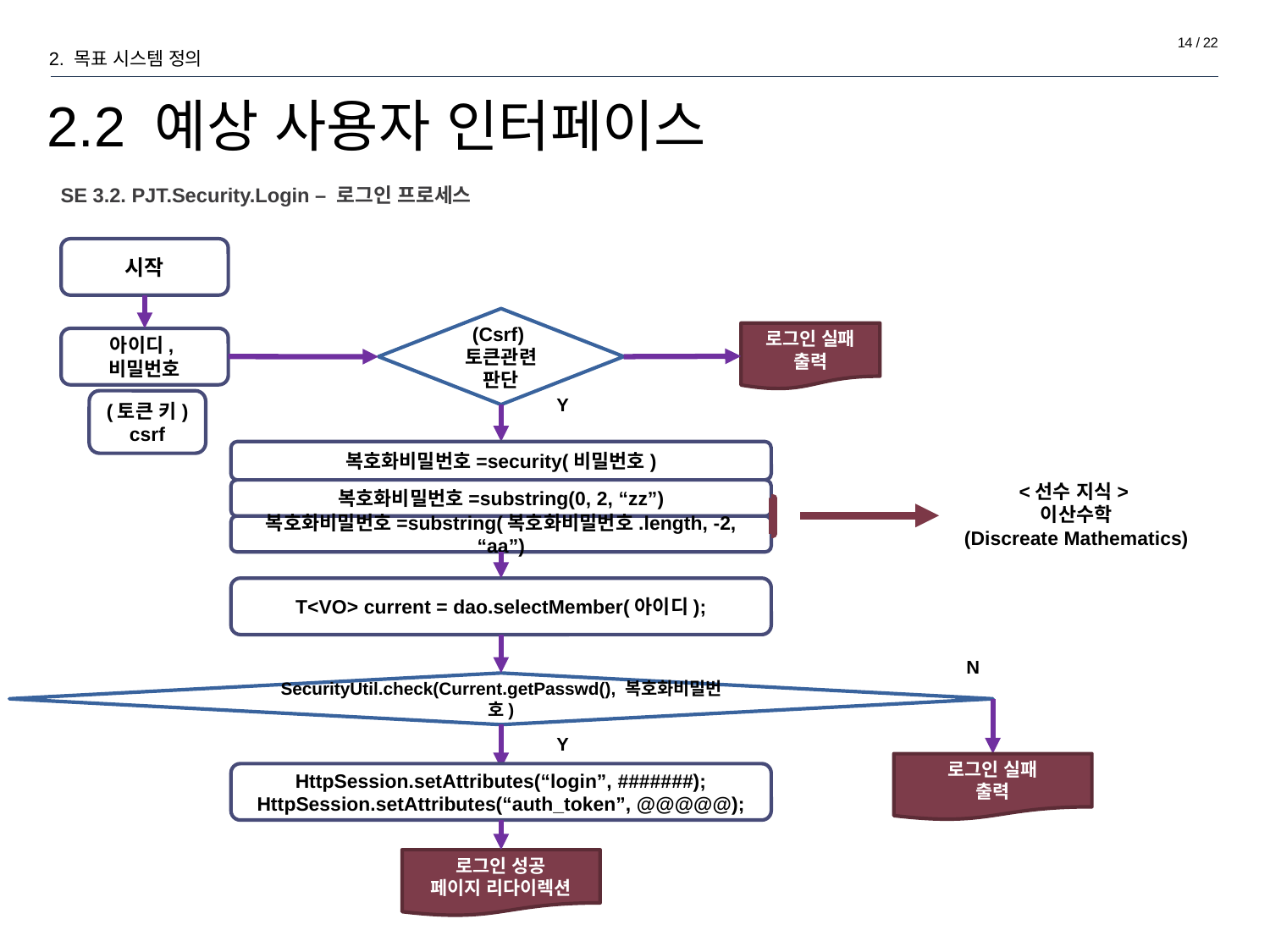

2. 목표 시스템 정의
14 / 22
# 2.2 예상 사용자 인터페이스
SE 3.2. PJT.Security.Login – 로그인 프로세스
시작
(Csrf)
토큰관련
판단
로그인 실패
출력
아이디,
비밀번호
Y
(토큰 키)
csrf
복호화비밀번호=security(비밀번호)
<선수 지식>
이산수학
(Discreate Mathematics)
복호화비밀번호=substring(0, 2, “zz”)
복호화비밀번호=substring(복호화비밀번호.length, -2, “aa”)
T<VO> current = dao.selectMember(아이디);
N
SecurityUtil.check(Current.getPasswd(), 복호화비밀번호)
Y
로그인 실패
출력
HttpSession.setAttributes(“login”, #######);
HttpSession.setAttributes(“auth_token”, @@@@@);
로그인 성공
페이지 리다이렉션